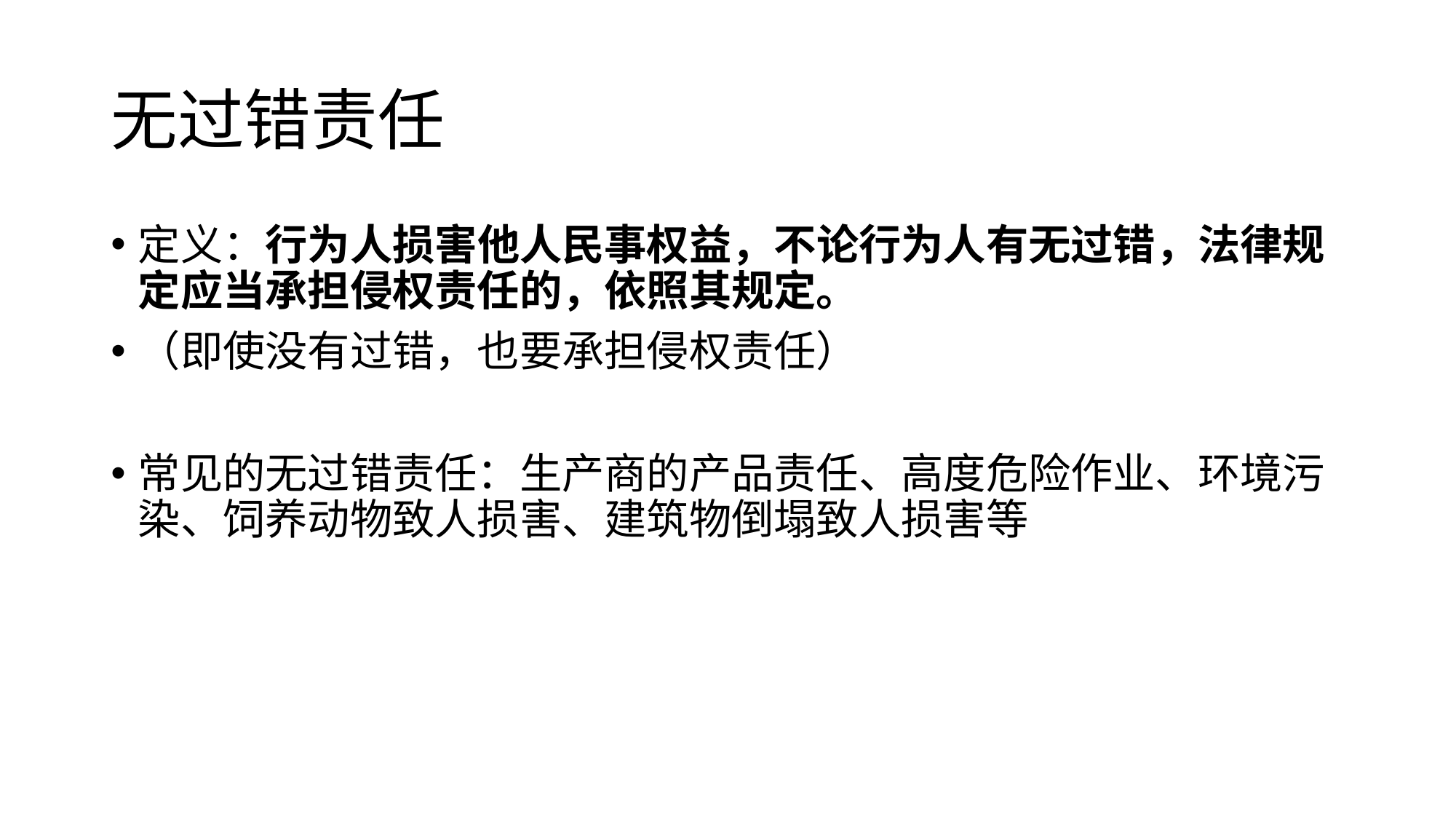

# 无过错责任
定义：行为人损害他人民事权益，不论行为人有无过错，法律规定应当承担侵权责任的，依照其规定。
（即使没有过错，也要承担侵权责任）

常见的无过错责任：生产商的产品责任、高度危险作业、环境污染、饲养动物致人损害、建筑物倒塌致人损害等